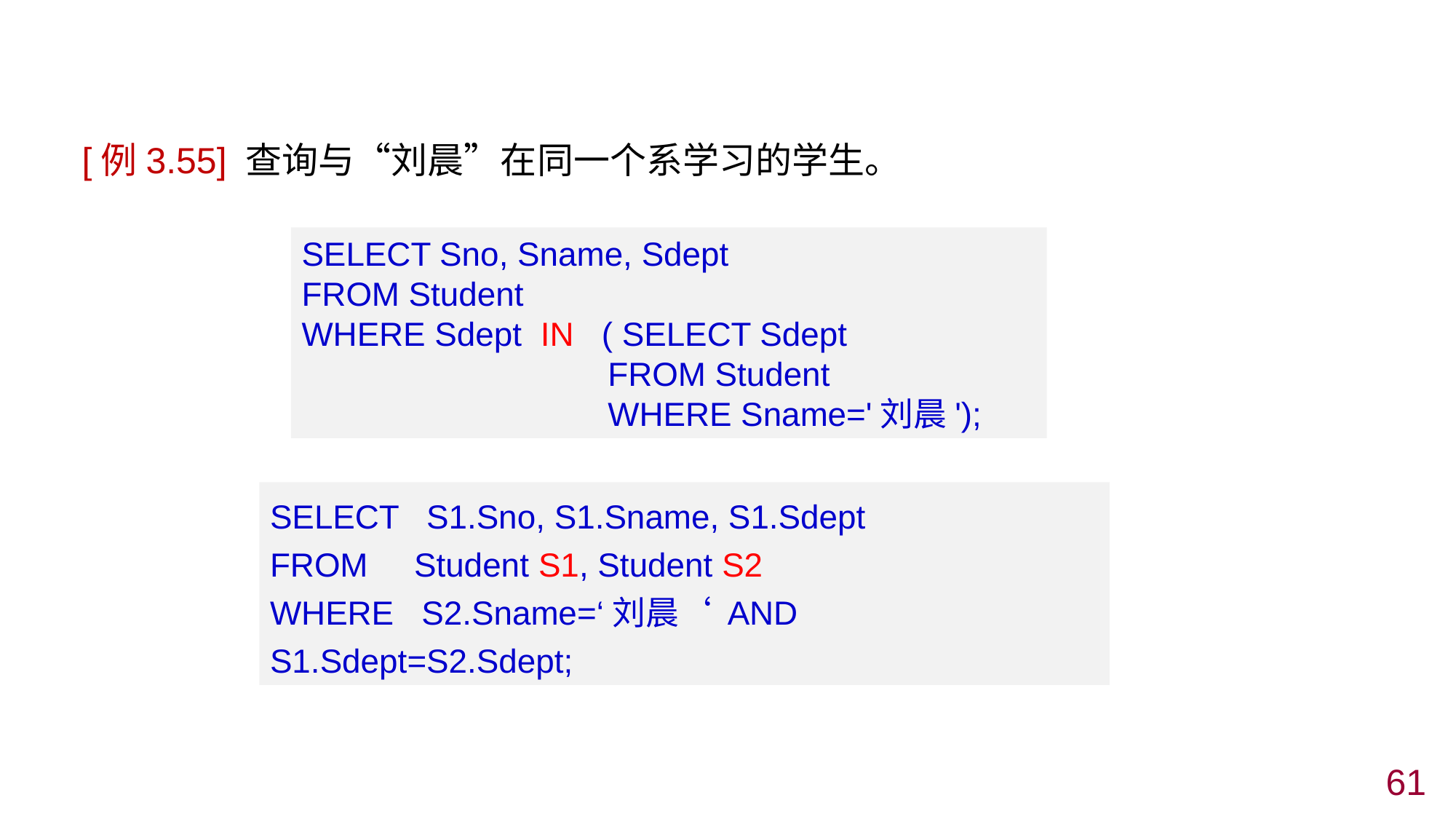

#
[例3.55] 查询与“刘晨”在同一个系学习的学生。

SELECT Sno, Sname, Sdept
FROM Student
WHERE Sdept  IN   ( SELECT Sdept
                                 FROM Student
                                 WHERE Sname='刘晨');
SELECT   S1.Sno, S1.Sname, S1.Sdept
FROM     Student S1, Student S2
WHERE   S2.Sname=‘刘晨‘ AND S1.Sdept=S2.Sdept;
61